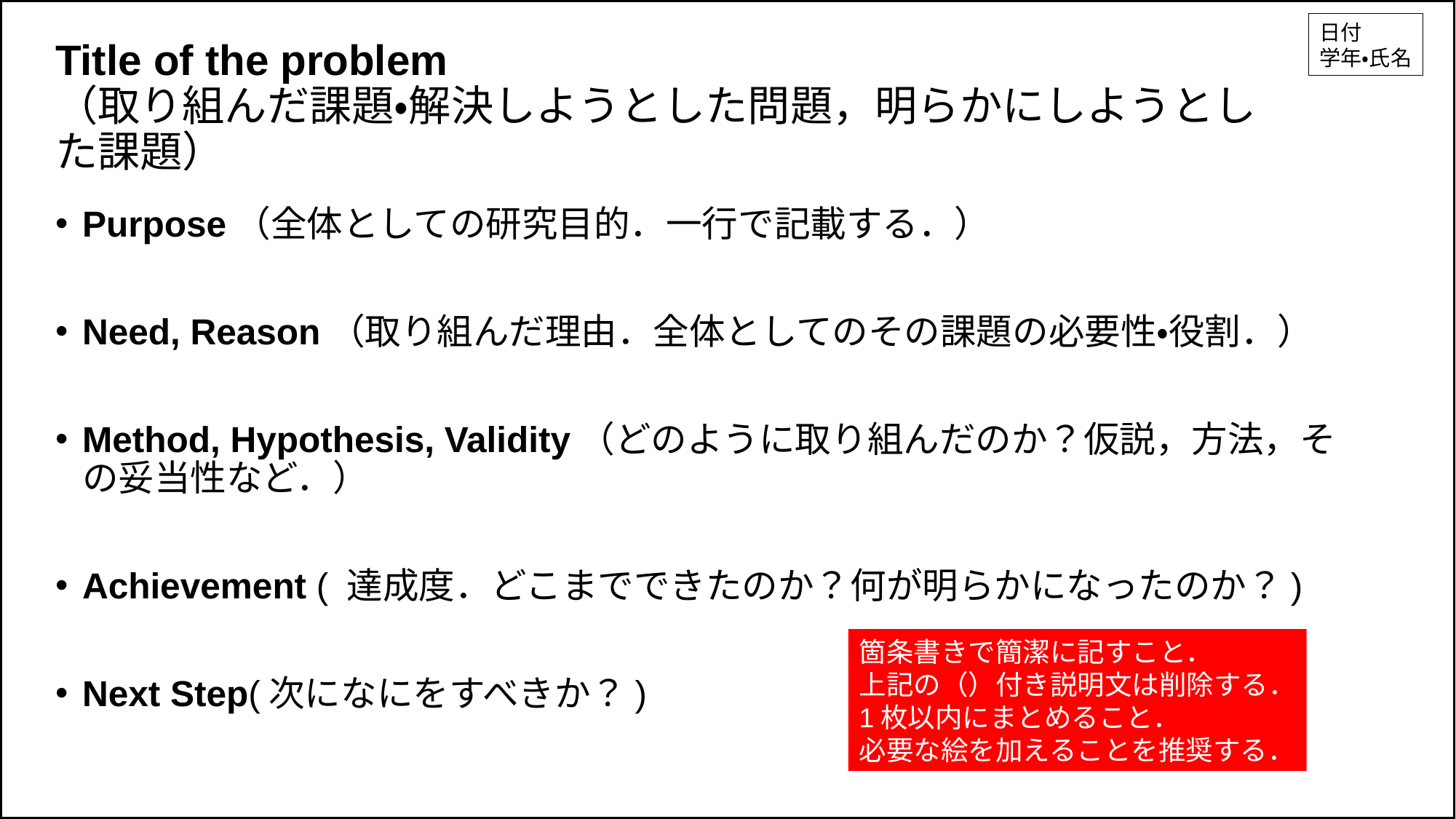

日付
学年・氏名
# Title of the problem （取り組んだ課題・解決しようとした問題，明らかにしようとした課題）
Purpose（全体としての研究目的．一行で記載する．）

Need, Reason（取り組んだ理由．全体としてのその課題の必要性・役割．）

Method, Hypothesis, Validity（どのように取り組んだのか？仮説，方法，その妥当性など．）

Achievement ( 達成度．どこまでできたのか？何が明らかになったのか？)

Next Step(次になにをすべきか？)

箇条書きで簡潔に記すこと．
上記の（）付き説明文は削除する．
1枚以内にまとめること．
必要な絵を加えることを推奨する．